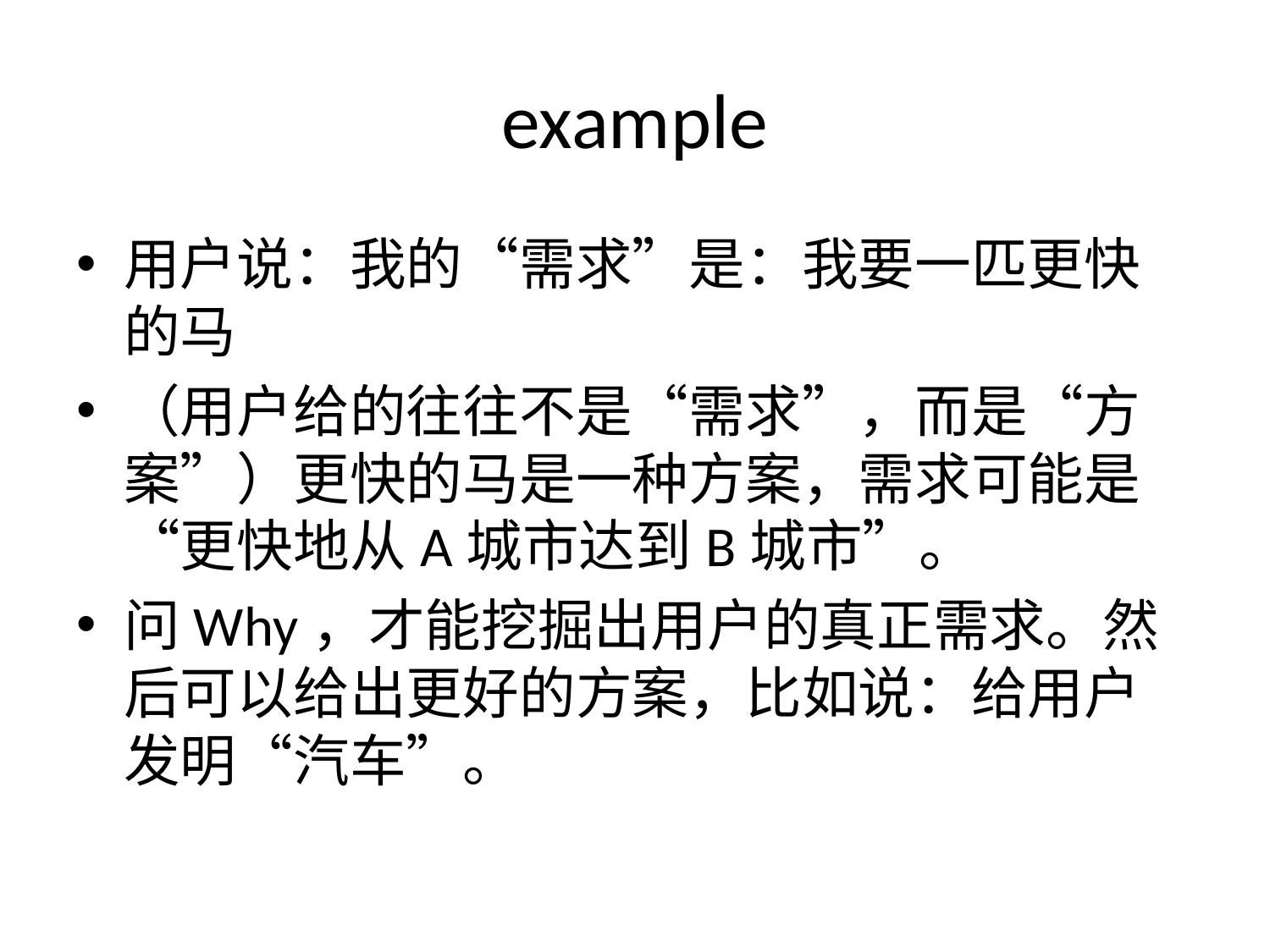

# example
用户说：我的“需求”是：我要一匹更快的马
（用户给的往往不是“需求”，而是“方案”）更快的马是一种方案，需求可能是“更快地从A城市达到B城市”。
问Why，才能挖掘出用户的真正需求。然后可以给出更好的方案，比如说：给用户发明“汽车”。